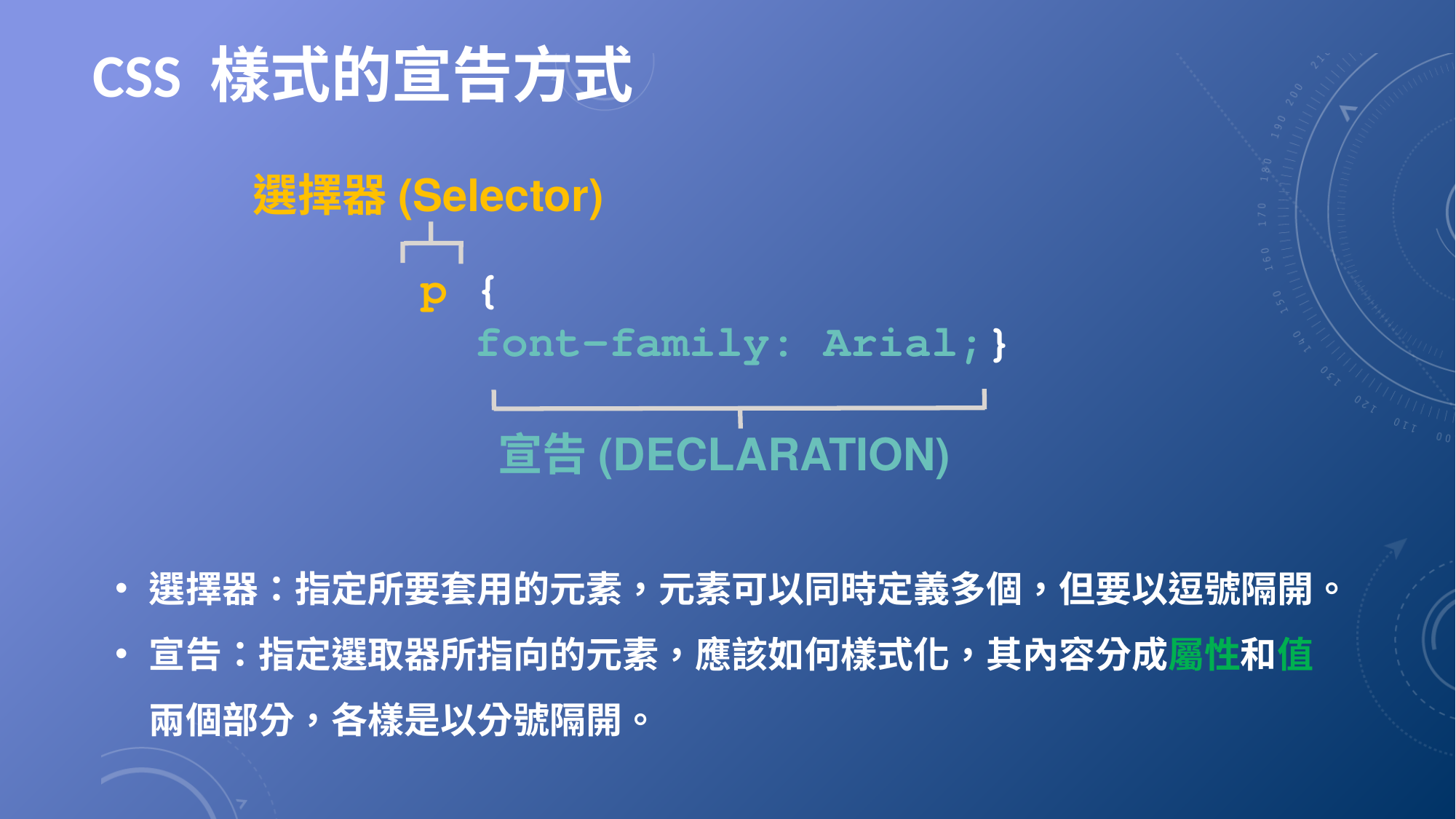

# CSS 樣式的宣告方式

選擇器(Selector)

p {
  font-family: Arial;}

宣告(DECLARATION)
選擇器：指定所要套用的元素，元素可以同時定義多個，但要以逗號隔開。
宣告：指定選取器所指向的元素，應該如何樣式化，其內容分成屬性和值兩個部分，各樣是以分號隔開。